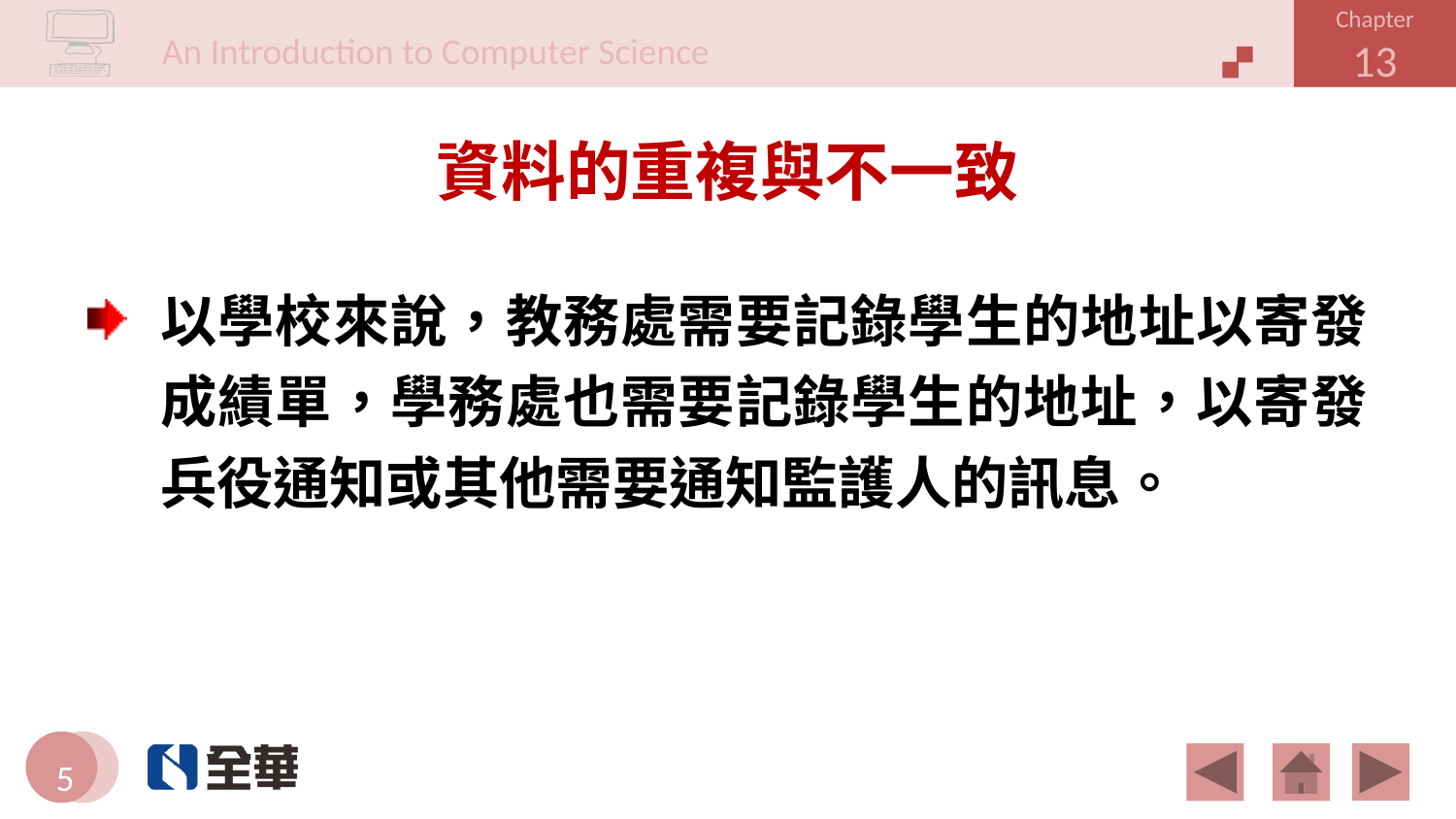

# 資料的重複與不一致
以學校來說，教務處需要記錄學生的地址以寄發成績單，學務處也需要記錄學生的地址，以寄發兵役通知或其他需要通知監護人的訊息。